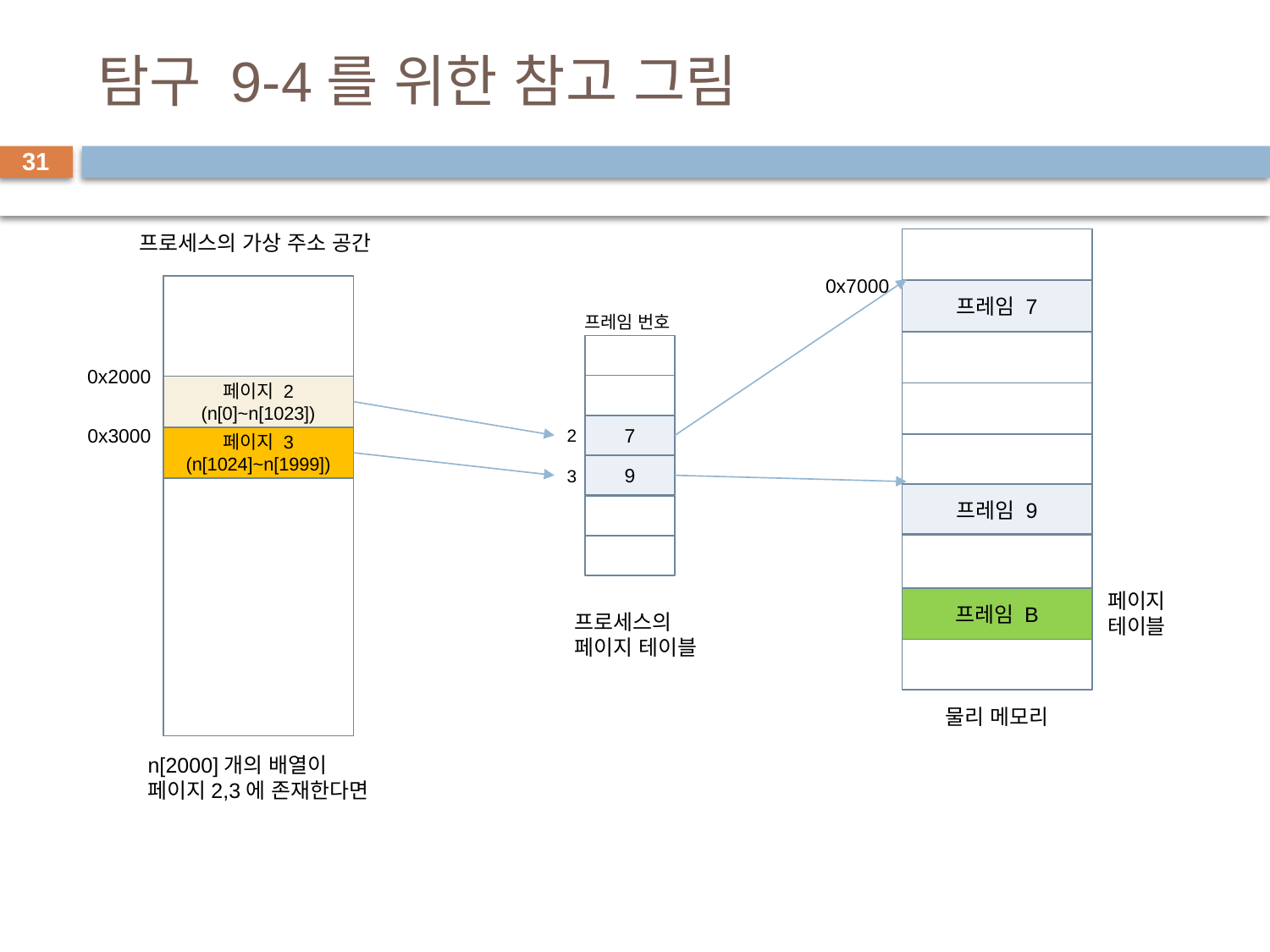

# 탐구 9-4를 위한 참고 그림
31
프로세스의 가상 주소 공간

0x7000

프레임 7
프레임 번호

0x2000

페이지 2
(n[0]~n[1023])

2
7
0x3000
페이지 3
(n[1024]~n[1999])

3
9
프레임 9

페이지
테이블
프레임 B
프로세스의
페이지 테이블
물리 메모리
n[2000]개의 배열이
페이지2,3에 존재한다면